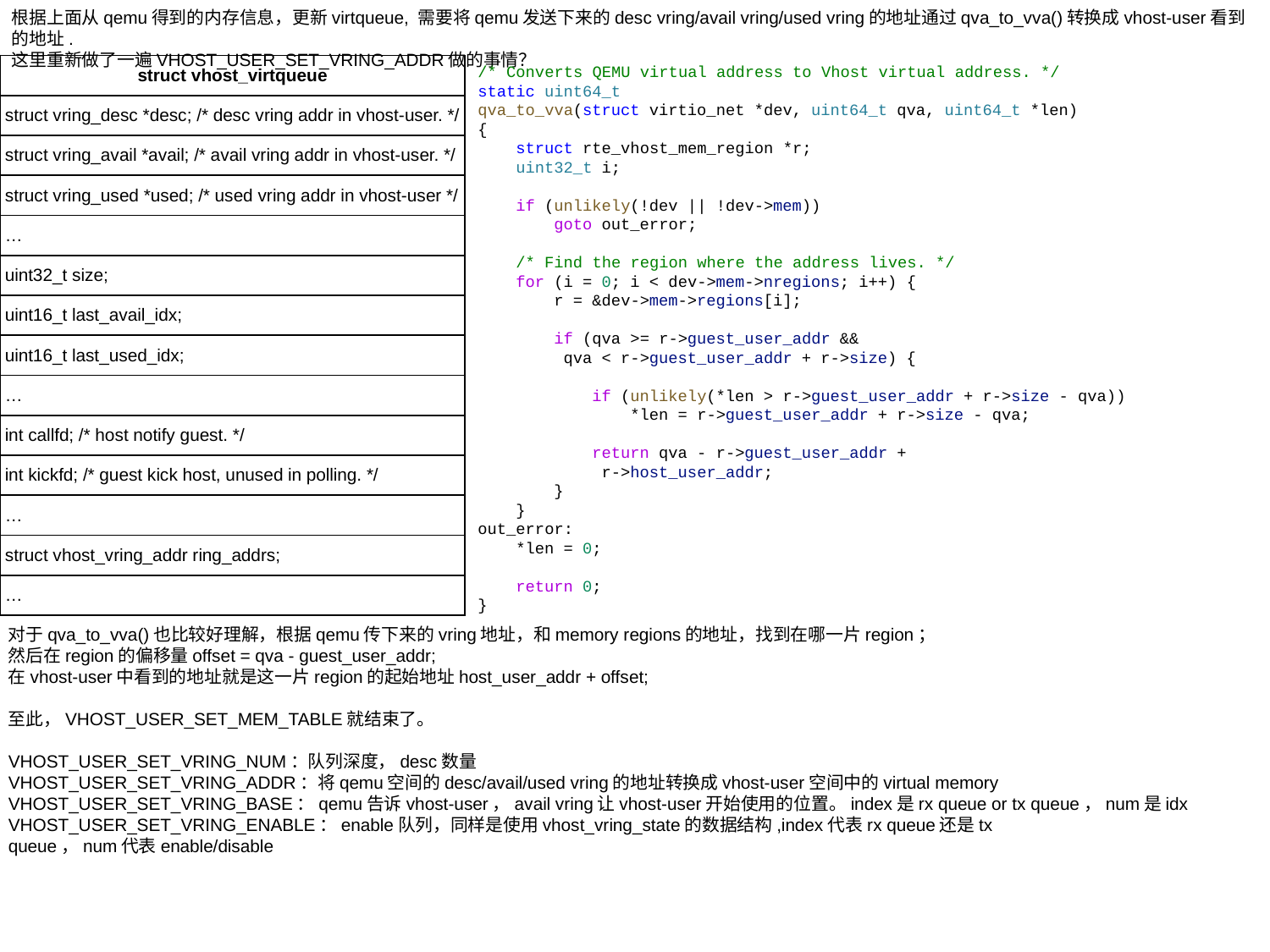

根据上面从qemu得到的内存信息，更新virtqueue, 需要将qemu发送下来的desc vring/avail vring/used vring的地址通过qva_to_vva()转换成vhost-user看到的地址.
这里重新做了一遍VHOST_USER_SET_VRING_ADDR做的事情？
| struct vhost\_virtqueue |
| --- |
| struct vring\_desc \*desc; /\* desc vring addr in vhost-user. \*/ |
| struct vring\_avail \*avail; /\* avail vring addr in vhost-user. \*/ |
| struct vring\_used \*used; /\* used vring addr in vhost-user \*/ |
| … |
| uint32\_t size; |
| uint16\_t last\_avail\_idx; |
| uint16\_t last\_used\_idx; |
| … |
| int callfd; /\* host notify guest. \*/ |
| int kickfd; /\* guest kick host, unused in polling. \*/ |
| … |
| struct vhost\_vring\_addr ring\_addrs; |
| … |
/* Converts QEMU virtual address to Vhost virtual address. */
static uint64_t
qva_to_vva(struct virtio_net *dev, uint64_t qva, uint64_t *len)
{
    struct rte_vhost_mem_region *r;
    uint32_t i;
    if (unlikely(!dev || !dev->mem))
        goto out_error;
    /* Find the region where the address lives. */
    for (i = 0; i < dev->mem->nregions; i++) {
        r = &dev->mem->regions[i];
        if (qva >= r->guest_user_addr &&
         qva < r->guest_user_addr + r->size) {
            if (unlikely(*len > r->guest_user_addr + r->size - qva))
                *len = r->guest_user_addr + r->size - qva;
            return qva - r->guest_user_addr +
             r->host_user_addr;
        }
    }
out_error:
    *len = 0;
    return 0;
}
对于qva_to_vva()也比较好理解，根据qemu传下来的vring地址，和memory regions的地址，找到在哪一片region；
然后在region的偏移量offset = qva - guest_user_addr;
在vhost-user中看到的地址就是这一片region的起始地址host_user_addr + offset;

至此，VHOST_USER_SET_MEM_TABLE就结束了。

VHOST_USER_SET_VRING_NUM：队列深度，desc数量
VHOST_USER_SET_VRING_ADDR：将qemu空间的desc/avail/used vring的地址转换成vhost-user空间中的virtual memory
VHOST_USER_SET_VRING_BASE：qemu告诉vhost-user，avail vring让vhost-user开始使用的位置。index是rx queue or tx queue，num是idx
VHOST_USER_SET_VRING_ENABLE：enable队列，同样是使用vhost_vring_state的数据结构,index代表rx queue还是tx queue，num代表enable/disable